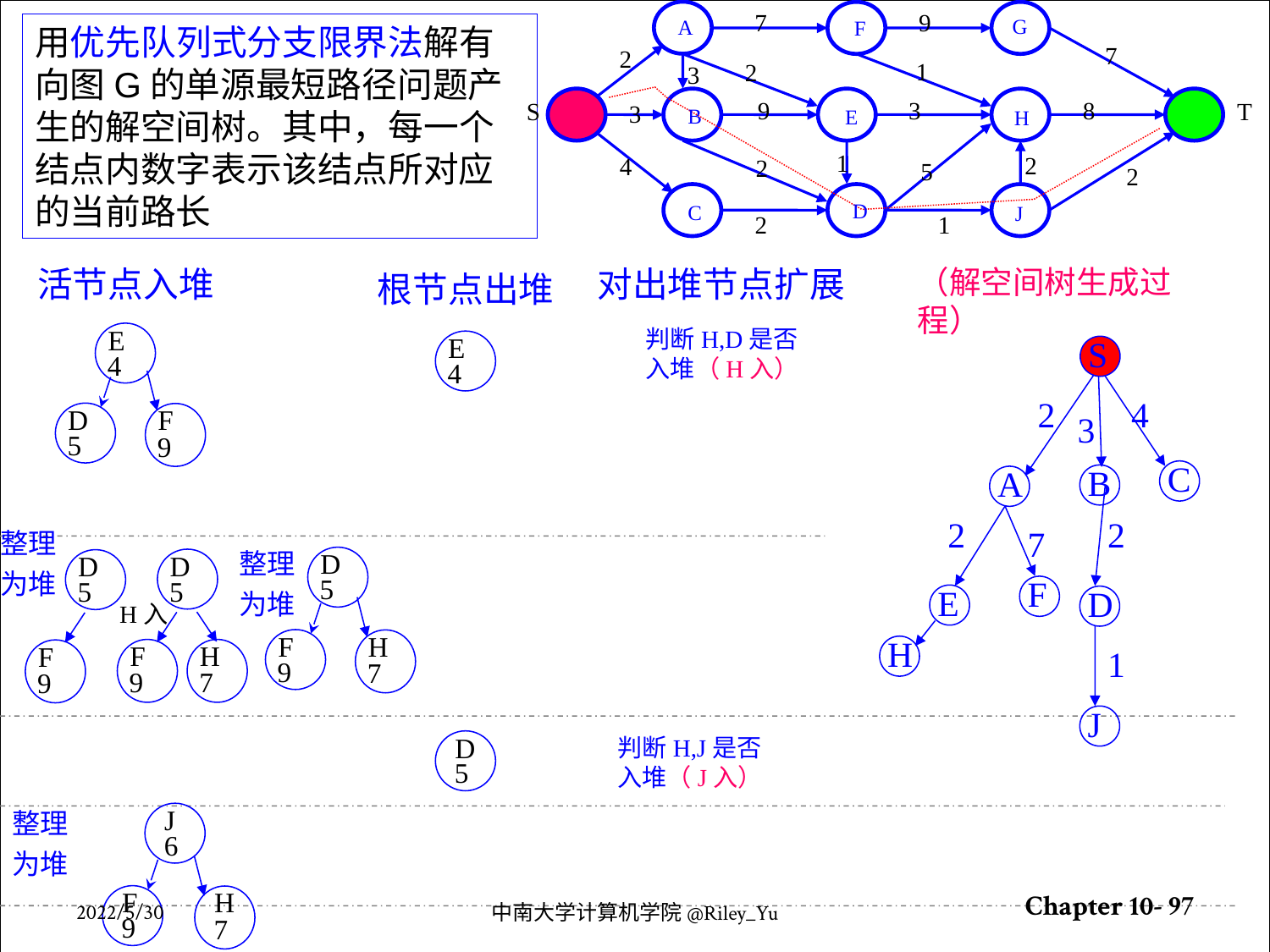

7
9

7
2

1
2
3

9
3

8

S
T
3

1
2
4
2
5
2

2
1

G
A
F

B
E
H
D
C
J
用优先队列式分支限界法解有向图G的单源最短路径问题产生的解空间树。其中，每一个结点内数字表示该结点所对应的当前路长
活节点入堆
对出堆节点扩展
（解空间树生成过程）
根节点出堆
E

4

D

5
F

9
判断H,D是否入堆（H入）
E

4
S

2
4
3
C

B

A

2

2
7
F

E

D

H

1
J

整理
为堆

D

5

F

9
H

7
D

5

F

9
H入

H

7
D

5

F

9
整理
为堆

 D

 5
判断H,J是否入堆（J入）
 J

 6

 F

 9
 H

 7
整理
为堆

2022/5/30
Chapter 10- 97
中南大学计算机学院@Riley_Yu